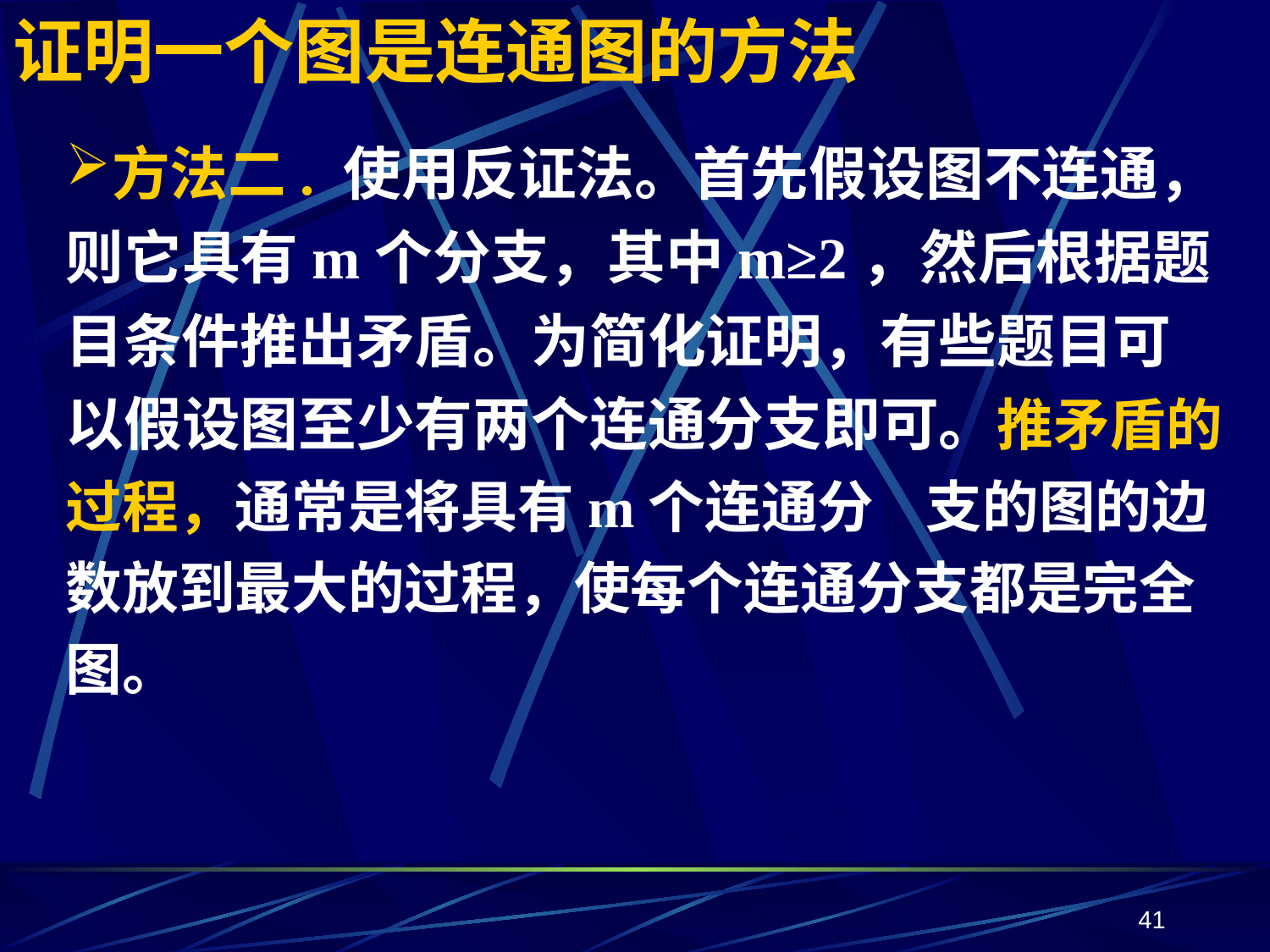

# 证明一个图是连通图的方法
方法二. 使用反证法。首先假设图不连通，则它具有m个分支，其中m≥2，然后根据题目条件推出矛盾。为简化证明，有些题目可以假设图至少有两个连通分支即可。推矛盾的过程，通常是将具有m个连通分    支的图的边数放到最大的过程，使每个连通分支都是完全图。

41